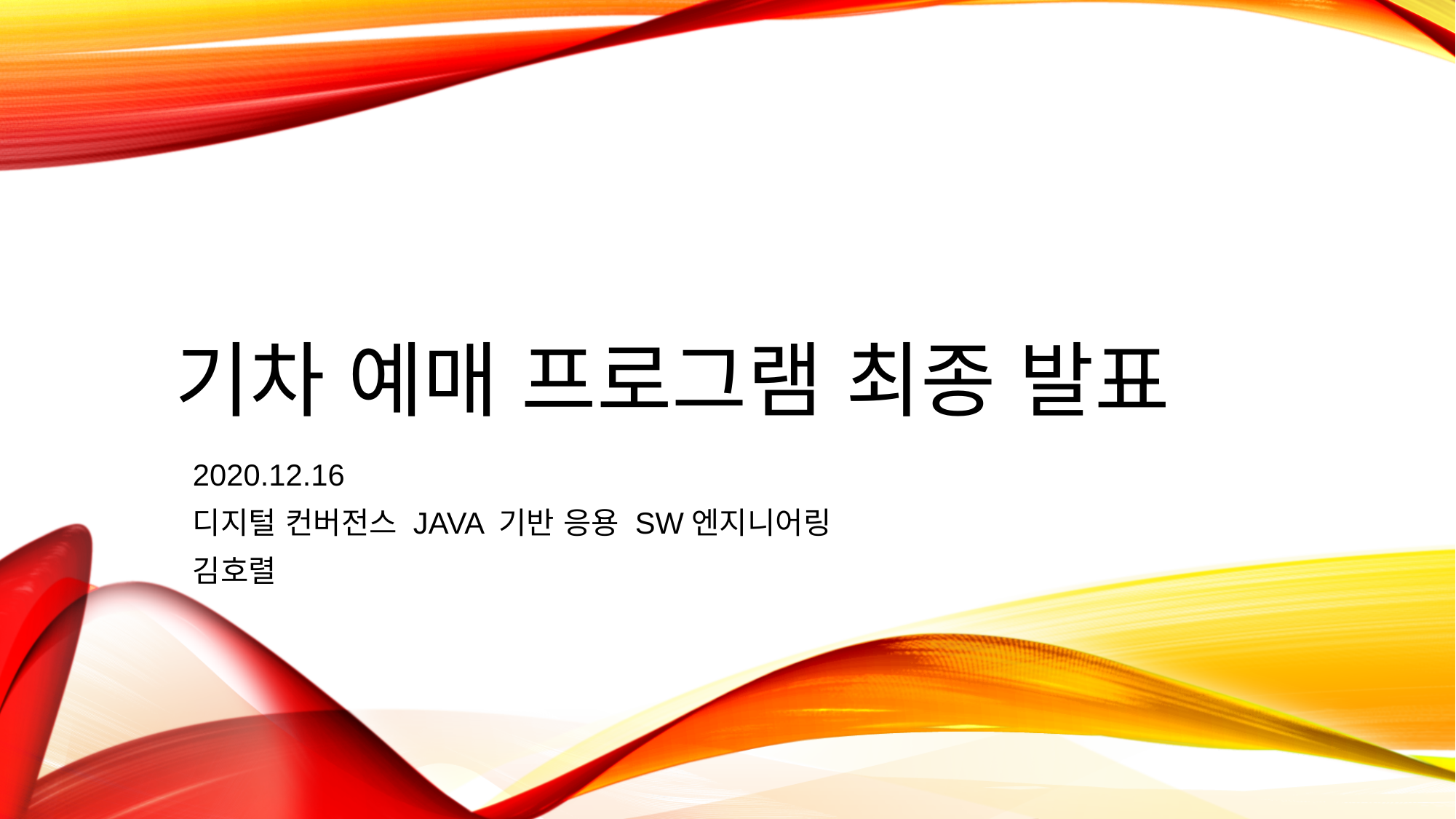

# 기차 예매 프로그램 최종 발표
2020.12.16
디지털 컨버전스 JAVA 기반 응용 SW엔지니어링
김호렬